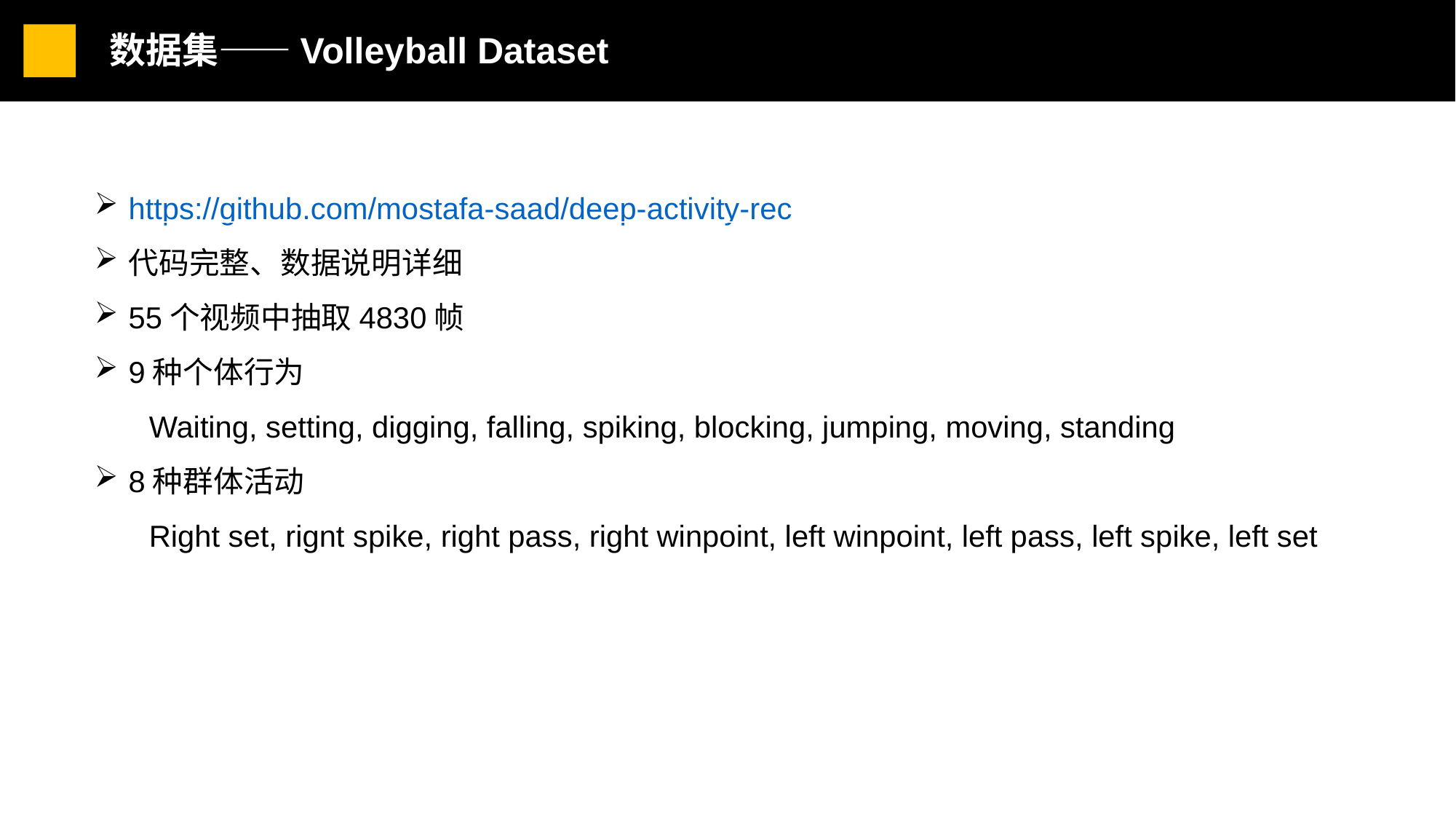

数据集——Volleyball Dataset
https://github.com/mostafa-saad/deep-activity-rec
代码完整、数据说明详细
55个视频中抽取4830帧
9种个体行为
Waiting, setting, digging, falling, spiking, blocking, jumping, moving, standing
8种群体活动
Right set, rignt spike, right pass, right winpoint, left winpoint, left pass, left spike, left set